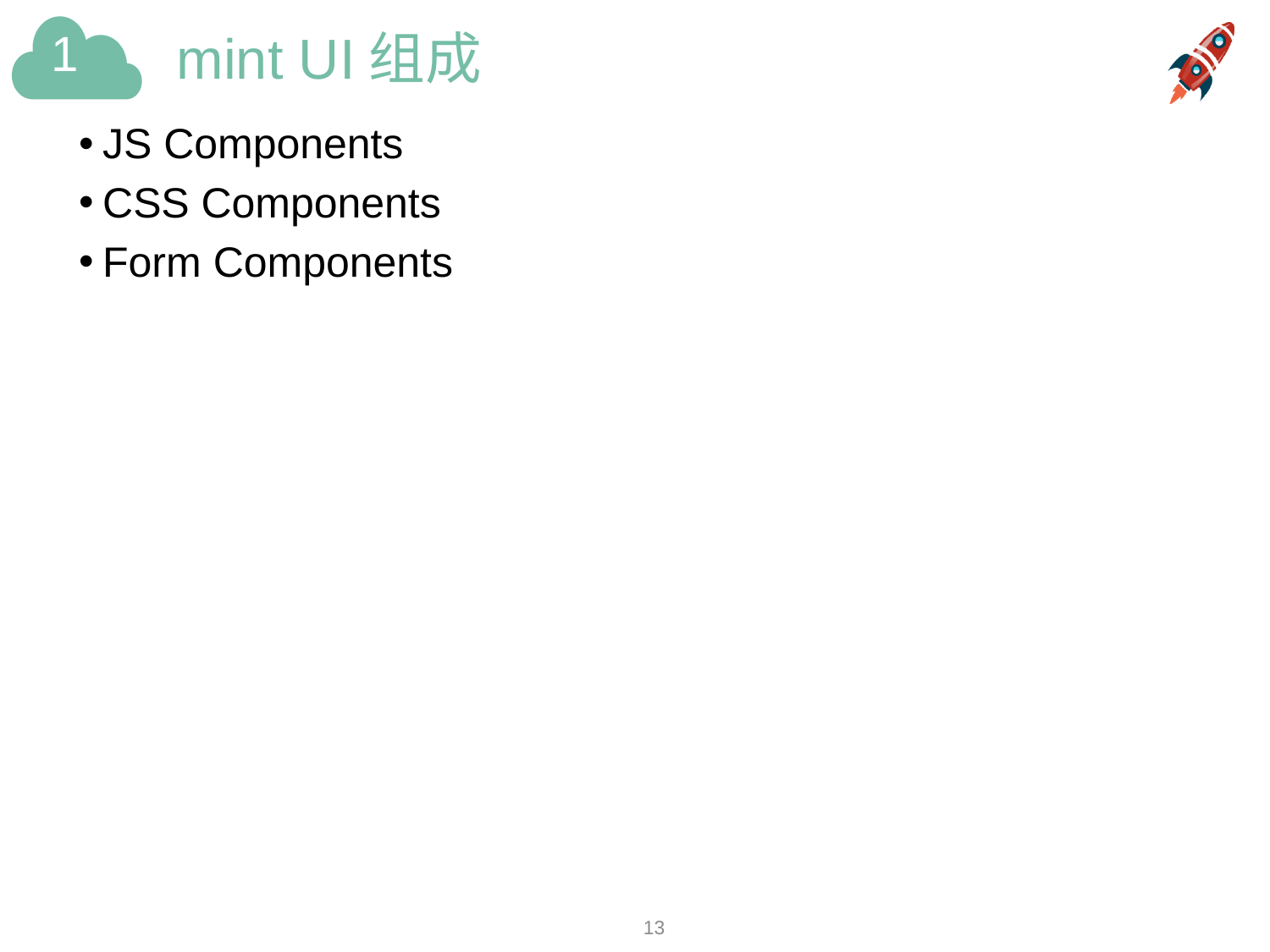

# mint UI组成
JS Components
CSS Components
Form Components
13